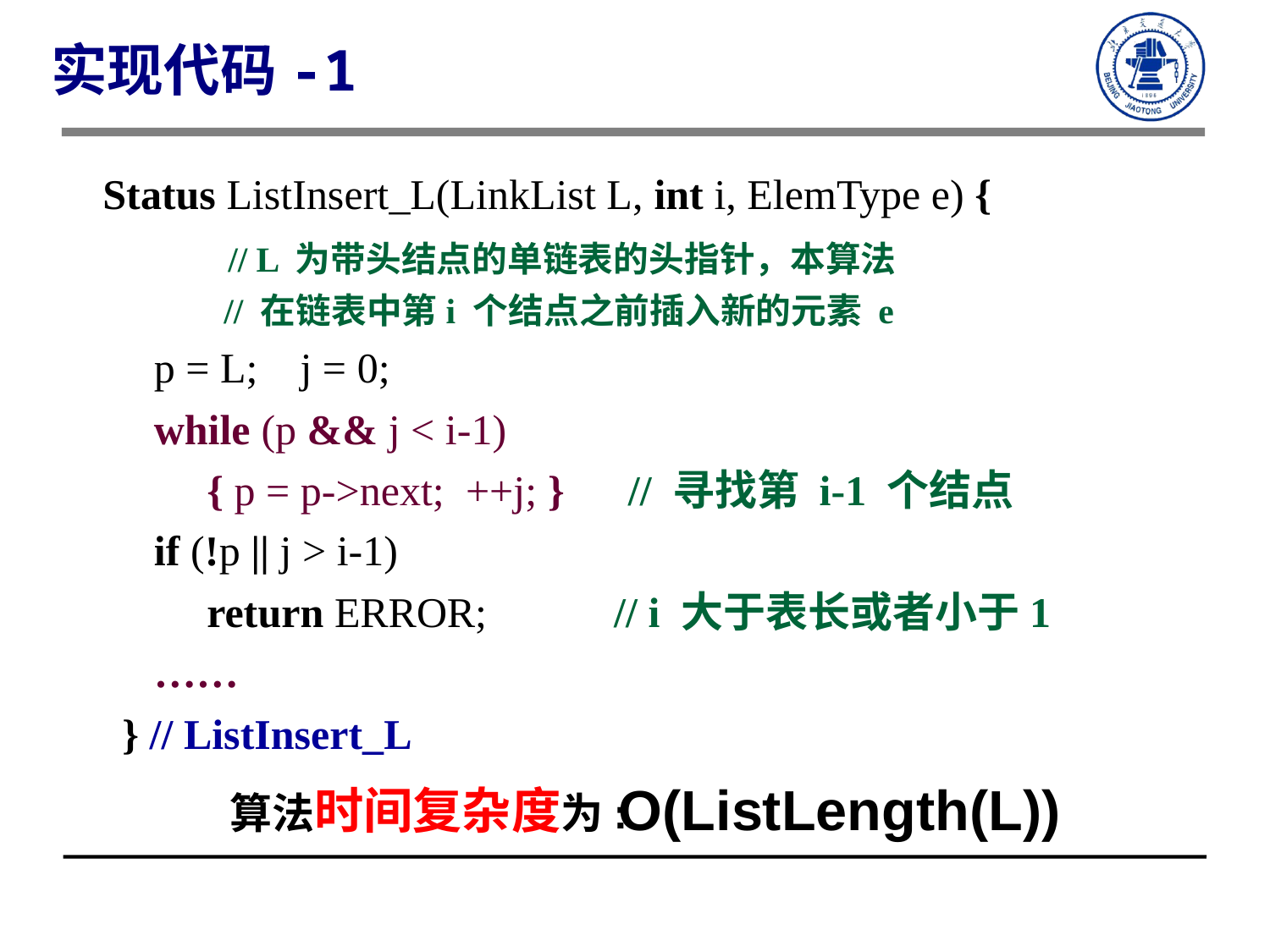

实现代码-1
 Status ListInsert_L(LinkList L, int i, ElemType e) {
             // L 为带头结点的单链表的头指针，本算法
               // 在链表中第i 个结点之前插入新的元素 e
      p = L;    j = 0;
      while (p && j < i-1)
           { p = p->next;  ++j; }      // 寻找第 i-1 个结点
      if (!p || j > i-1)
           return ERROR;            // i 大于表长或者小于1
      ……
   } // ListInsert_L
O(ListLength(L))
算法时间复杂度为: